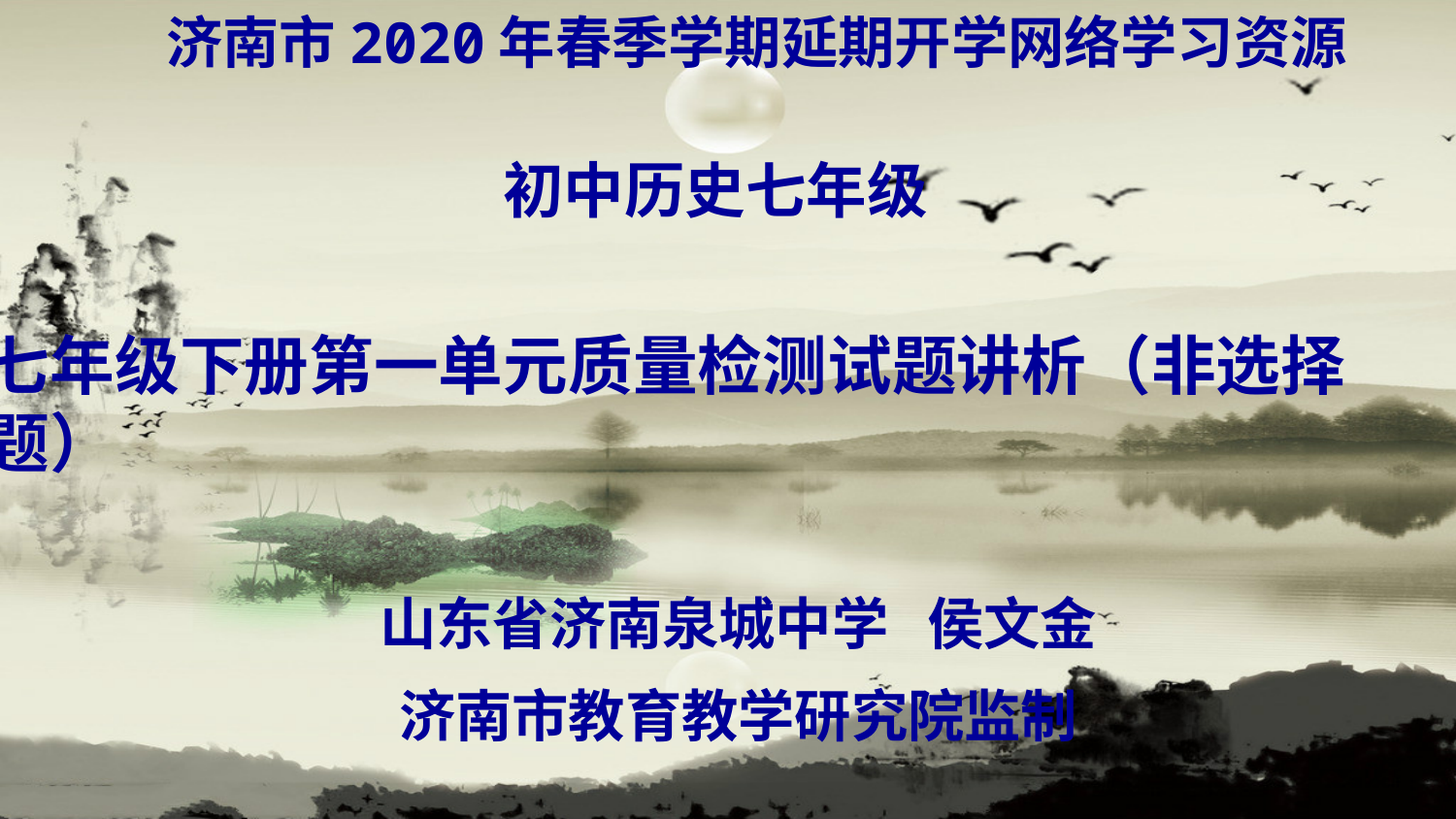

济南市2020年春季学期延期开学网络学习资源
初中历史七年级
七年级下册第一单元质量检测试题讲析（非选择题）
山东省济南泉城中学   侯文金
济南市教育教学研究院监制